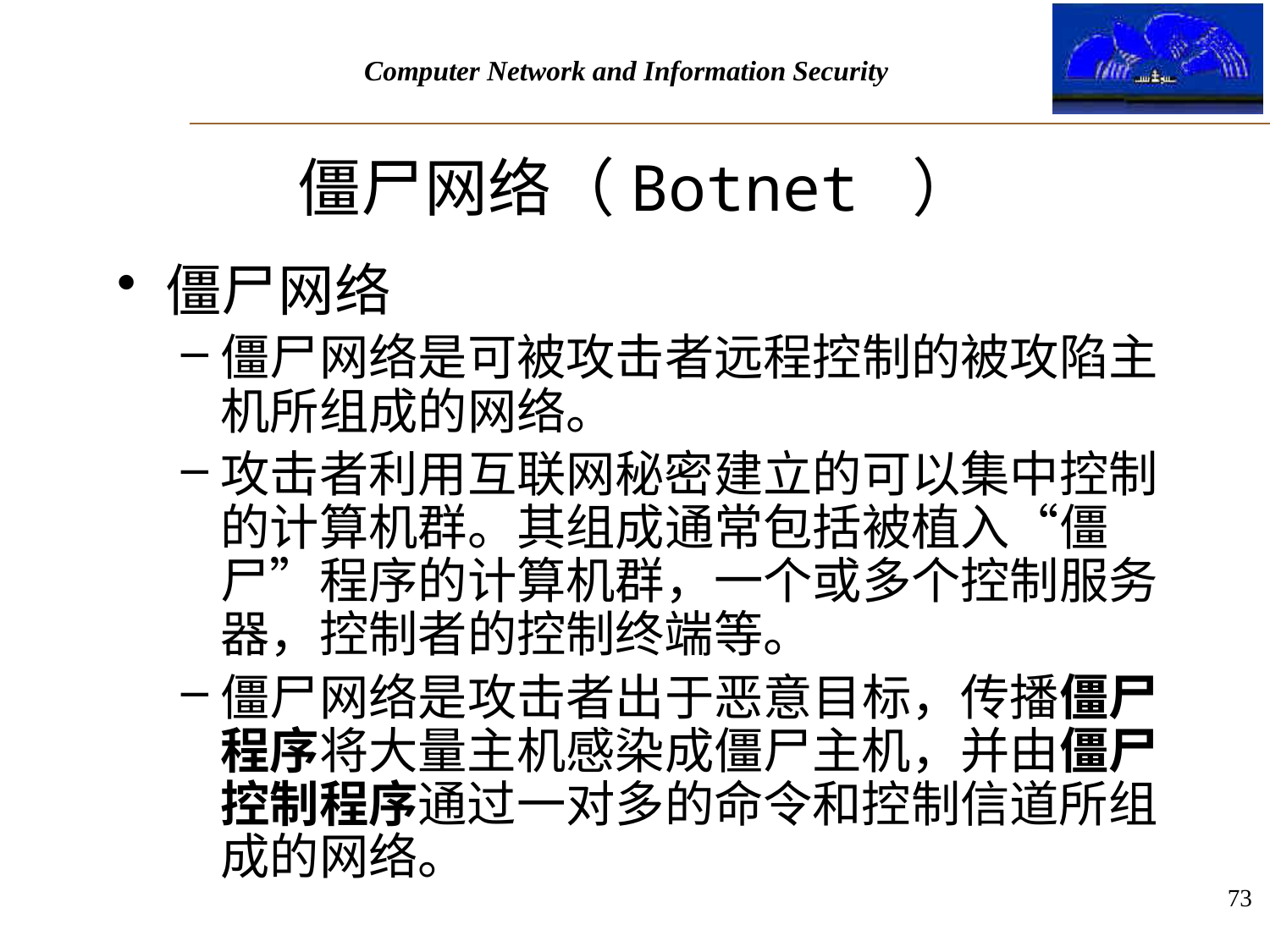

# 僵尸网络（Botnet ）
僵尸网络
僵尸网络是可被攻击者远程控制的被攻陷主机所组成的网络。
攻击者利用互联网秘密建立的可以集中控制的计算机群。其组成通常包括被植入“僵尸”程序的计算机群，一个或多个控制服务器，控制者的控制终端等。
僵尸网络是攻击者出于恶意目标，传播僵尸程序将大量主机感染成僵尸主机，并由僵尸控制程序通过一对多的命令和控制信道所组成的网络。
73